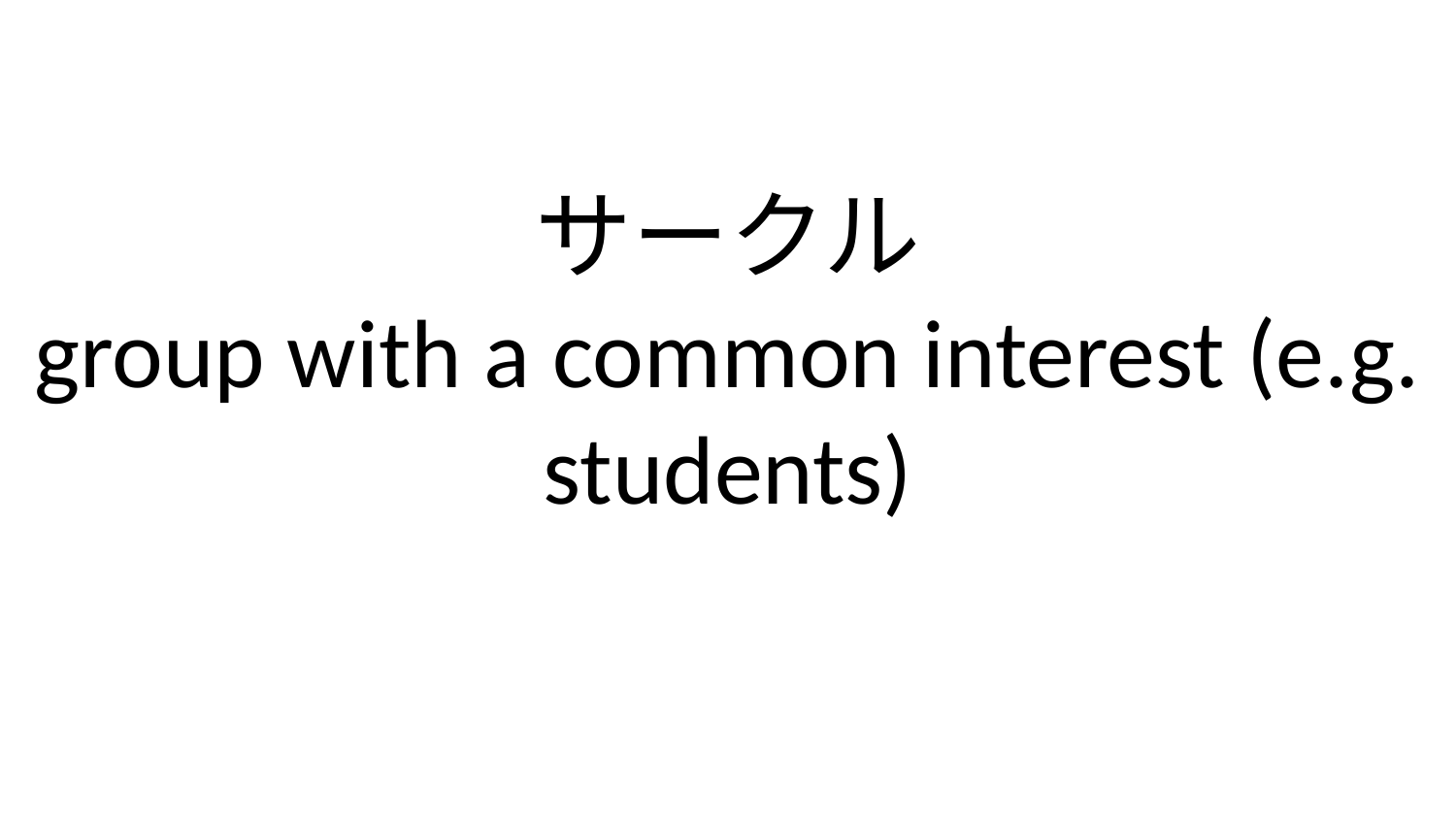

サークル
group with a common interest (e.g. students)